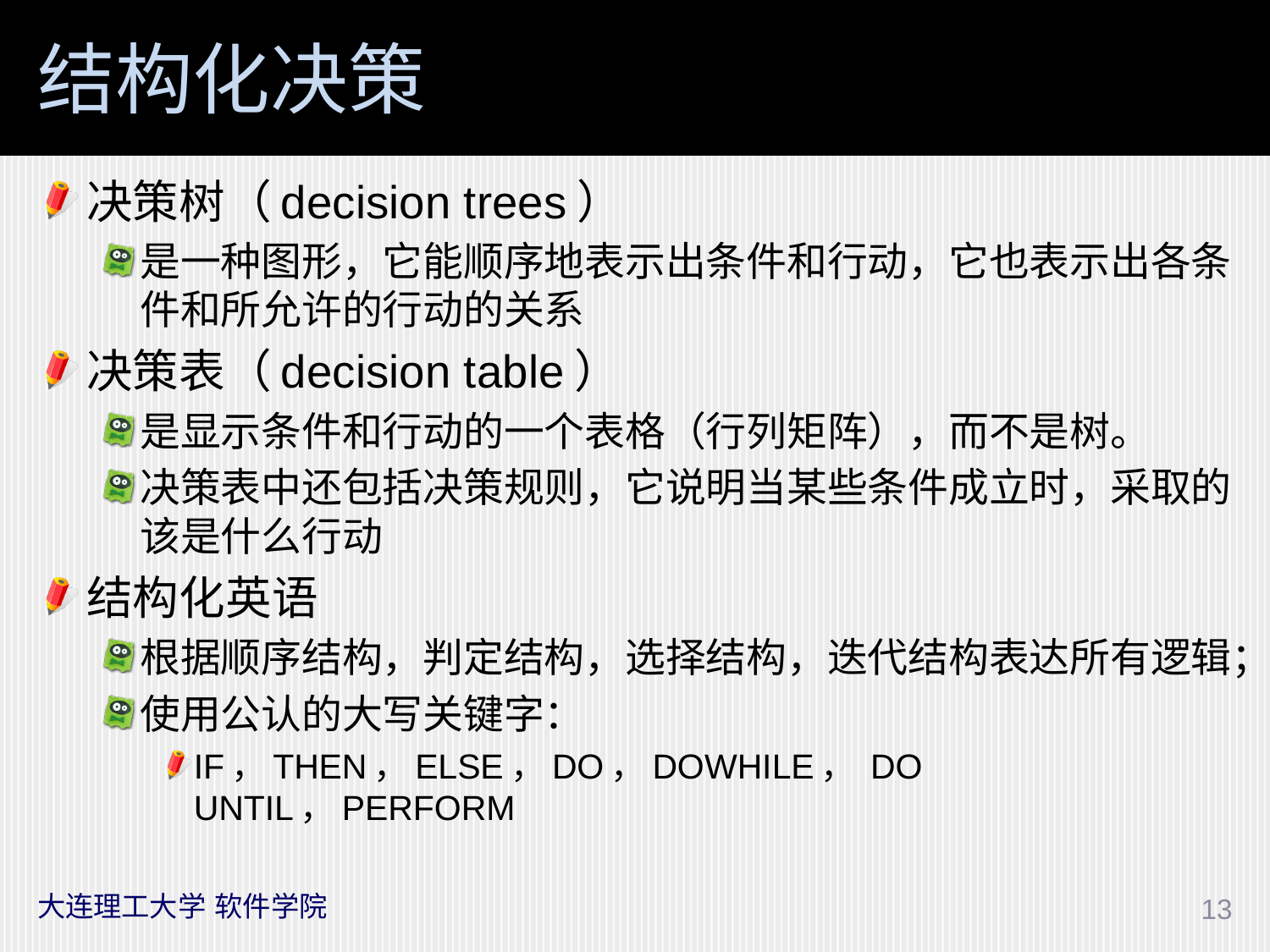

# 结构化决策
决策树（decision trees）
是一种图形，它能顺序地表示出条件和行动，它也表示出各条件和所允许的行动的关系
决策表（decision table）
是显示条件和行动的一个表格（行列矩阵），而不是树。
决策表中还包括决策规则，它说明当某些条件成立时，采取的该是什么行动
结构化英语
根据顺序结构，判定结构，选择结构，迭代结构表达所有逻辑；
使用公认的大写关键字：
IF，THEN，ELSE，DO，DOWHILE， DO UNTIL，PERFORM
大连理工大学 软件学院
13